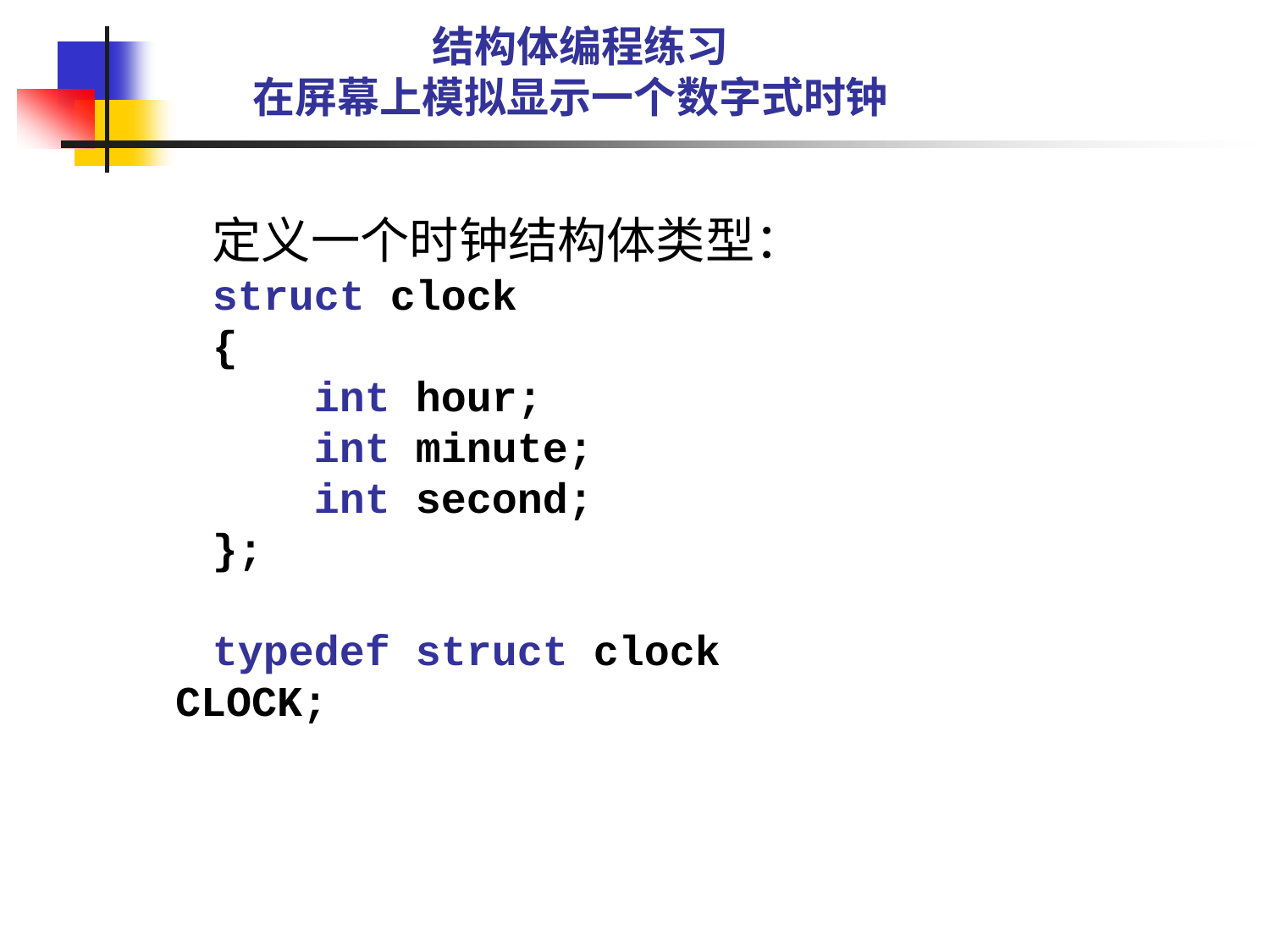

# 结构体编程练习 在屏幕上模拟显示一个数字式时钟
定义一个时钟结构体类型：
struct clock
{
    int hour;
    int minute;
    int second;
};

typedef struct clock CLOCK;